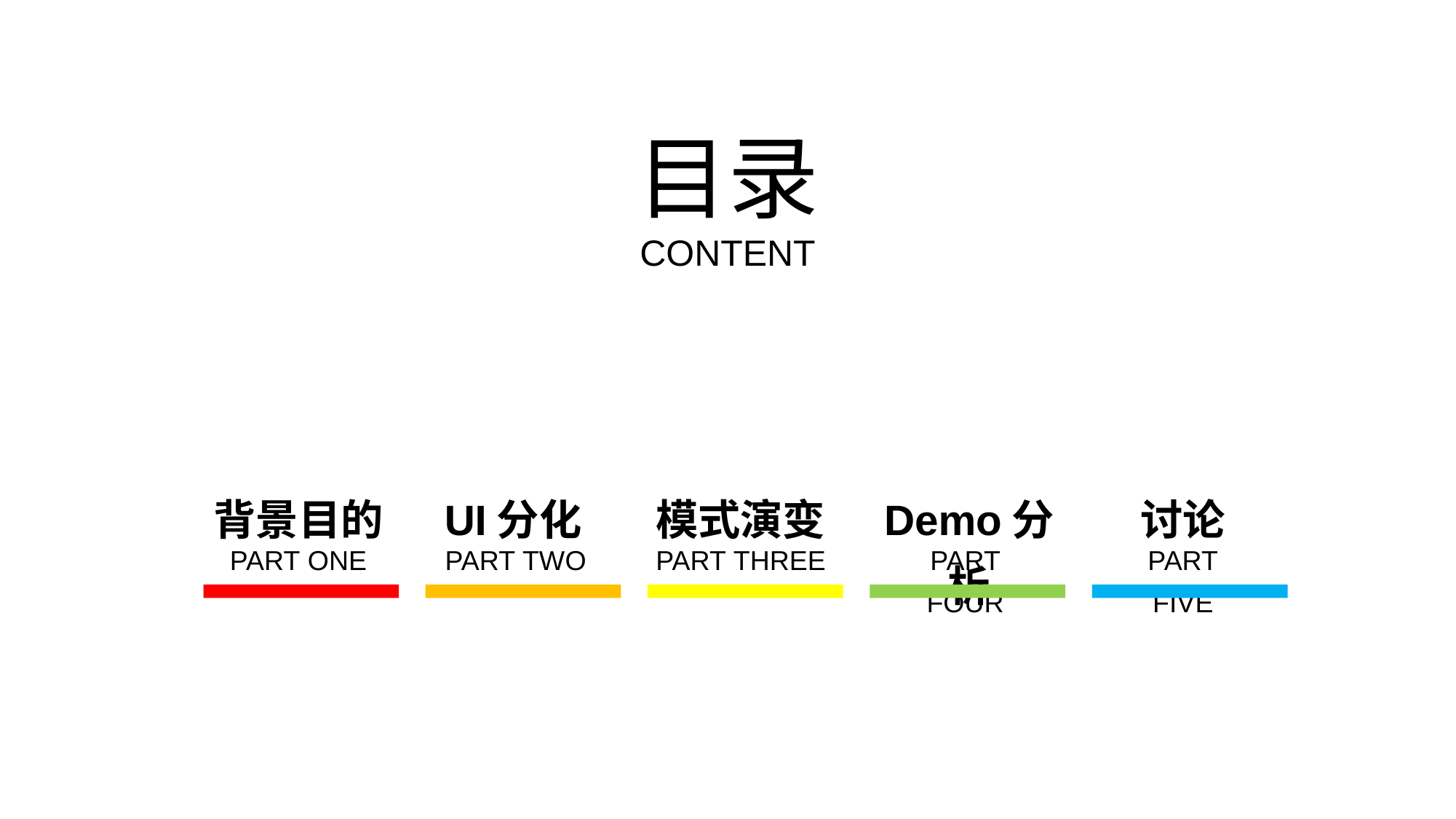

目录
CONTENT
背景目的
UI分化
模式演变
Demo分析
讨论
PART ONE
PART TWO
PART THREE
PART FOUR
PART FIVE